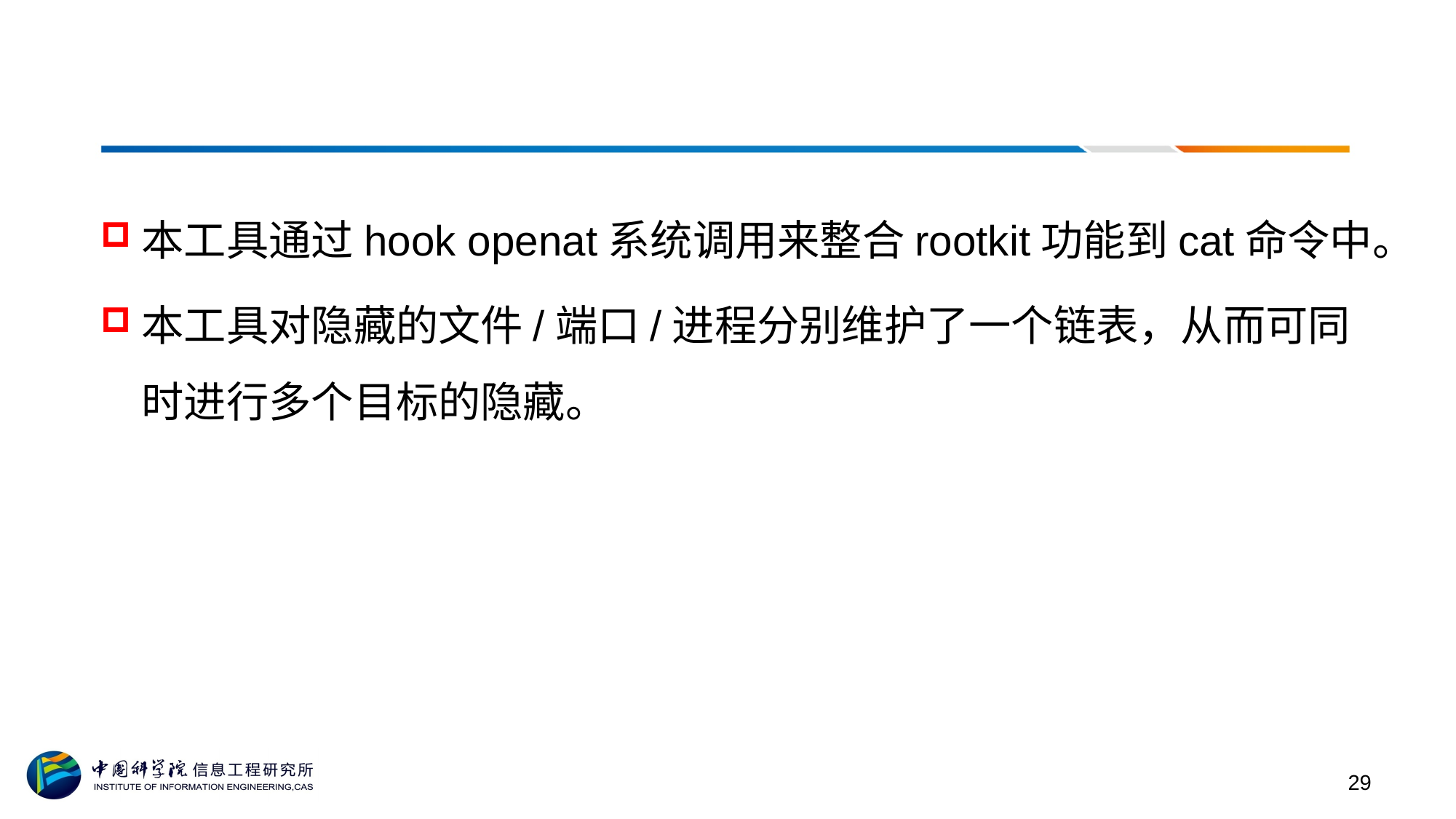

# 工具框架介绍与演示
本工具通过hook openat系统调用来整合rootkit功能到cat命令中。
本工具对隐藏的文件/端口/进程分别维护了一个链表，从而可同时进行多个目标的隐藏。
29